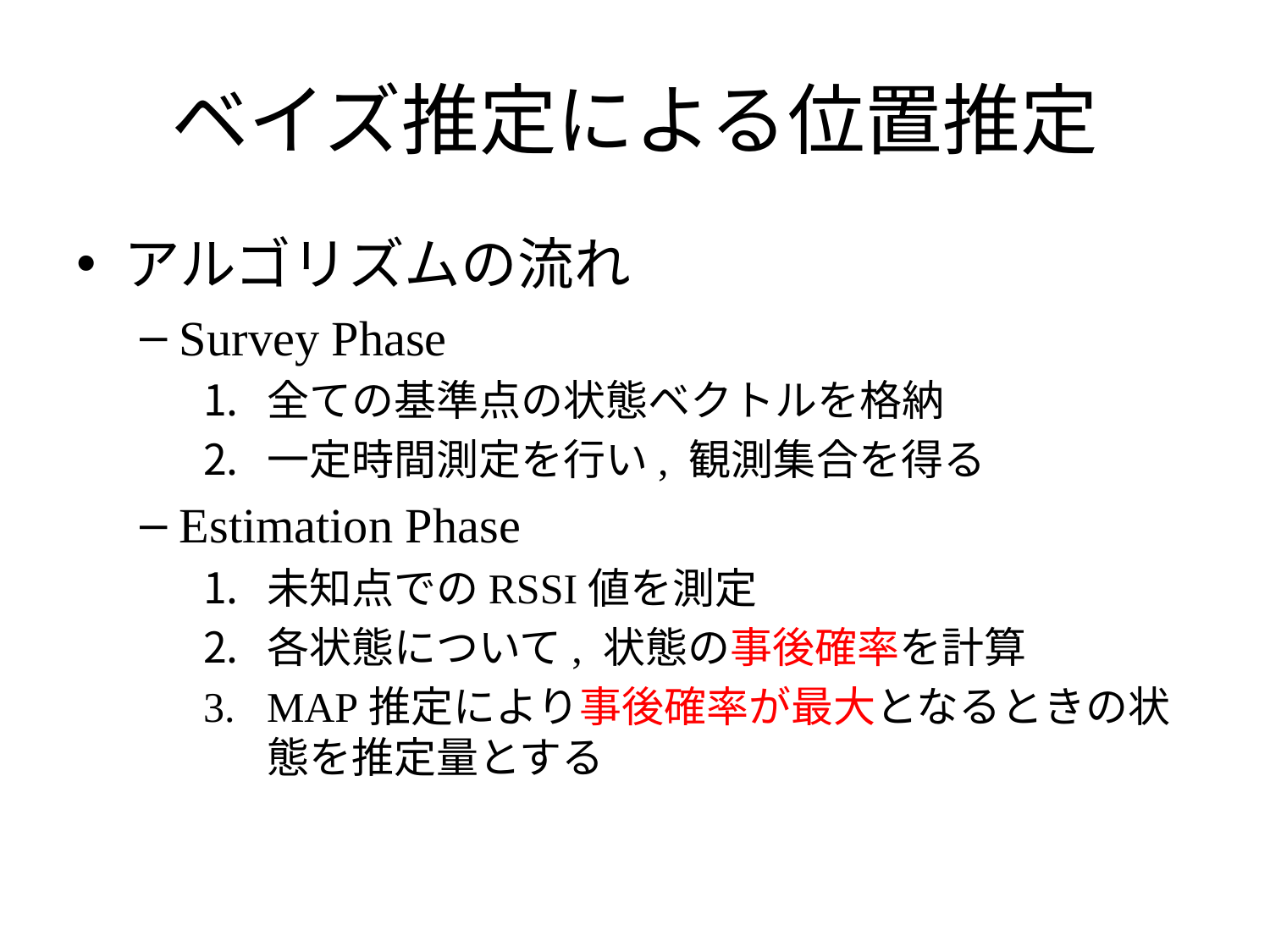

# ベイズ推定による位置推定
アルゴリズムの流れ
Survey Phase
全ての基準点の状態ベクトルを格納
一定時間測定を行い, 観測集合を得る
Estimation Phase
未知点でのRSSI値を測定
各状態について, 状態の事後確率を計算
MAP推定により事後確率が最大となるときの状態を推定量とする